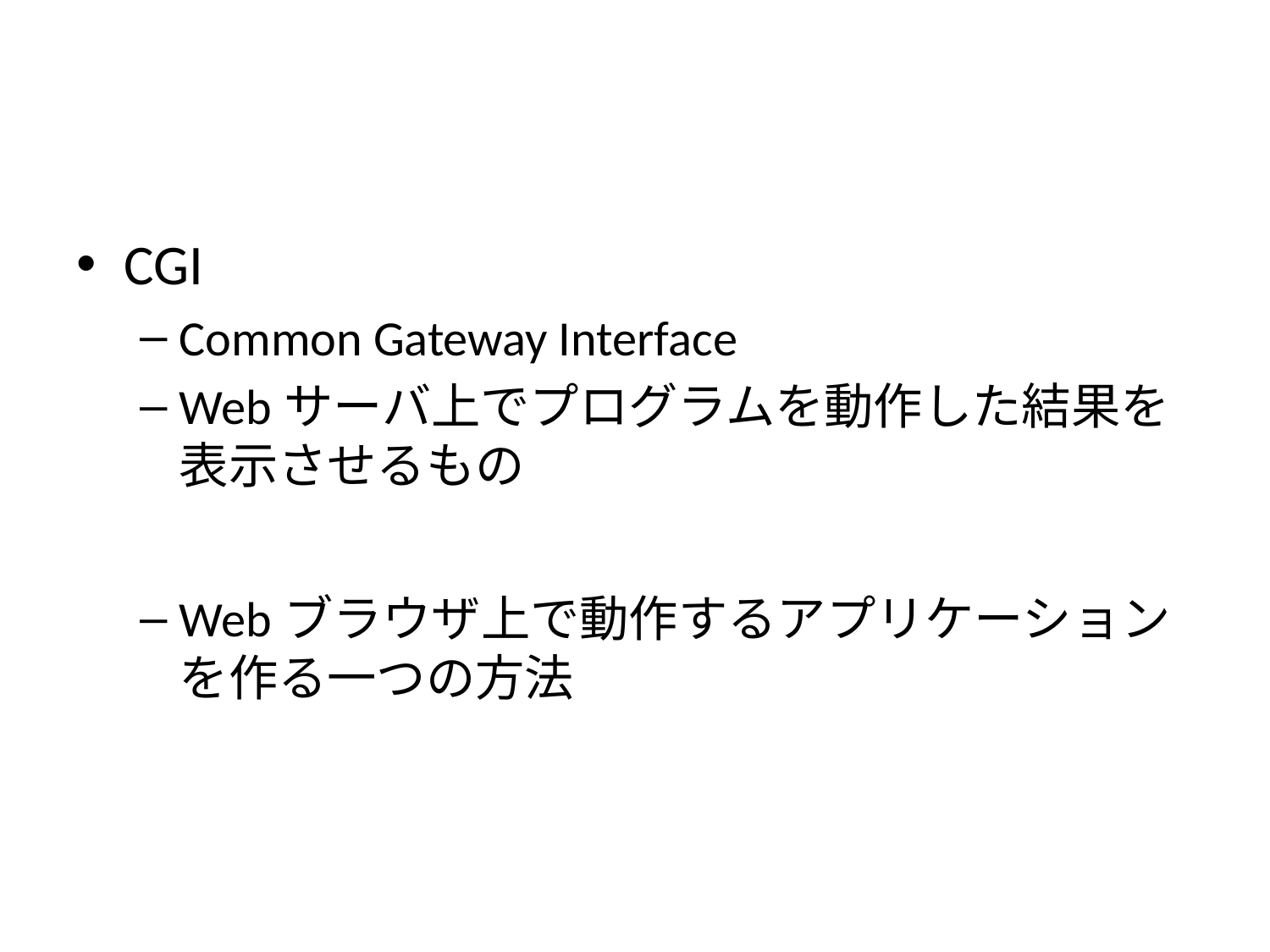

CGI
Common Gateway Interface
Webサーバ上でプログラムを動作した結果を表示させるもの

Webブラウザ上で動作するアプリケーションを作る一つの方法